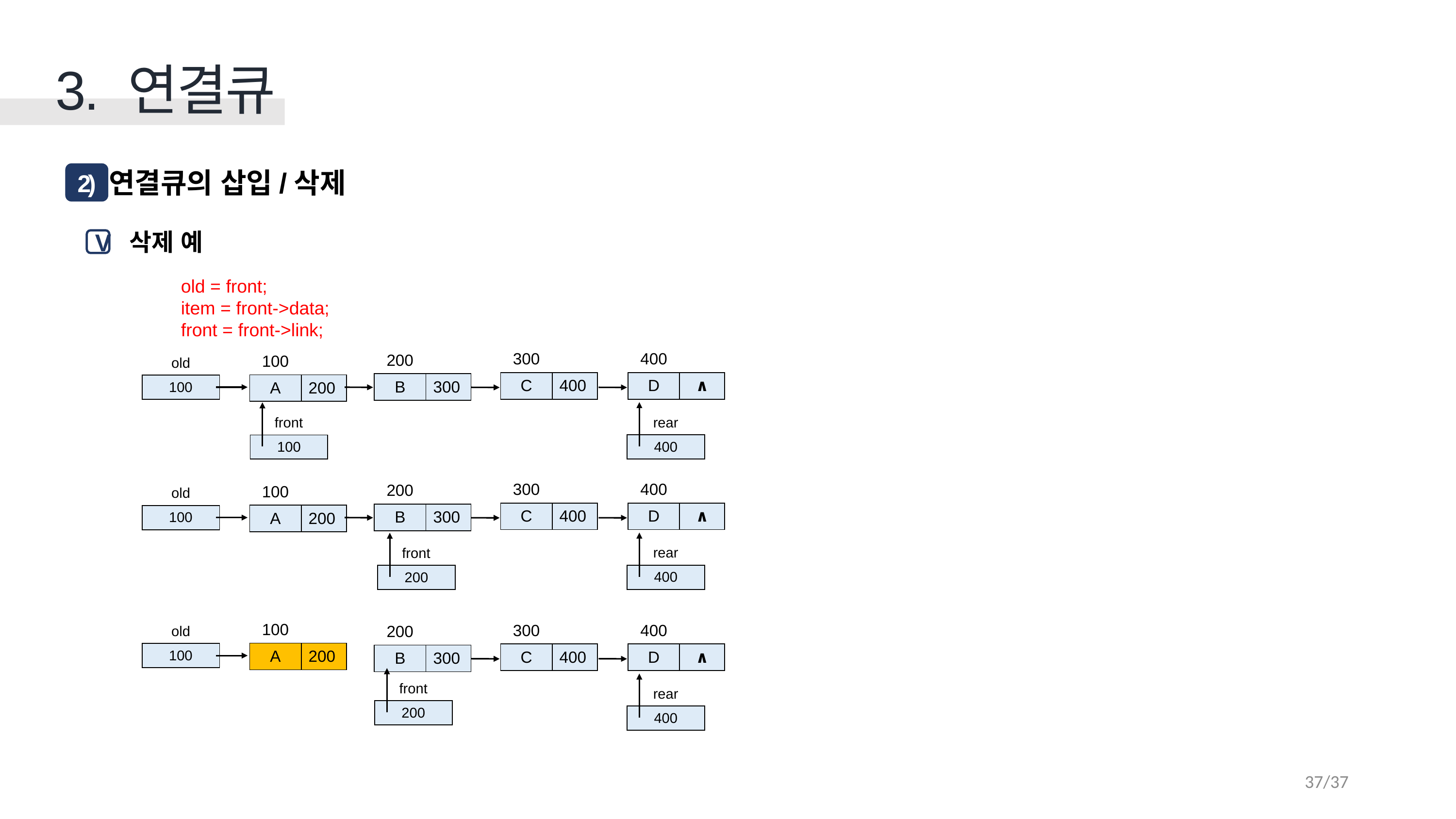

3. 연결큐

연결큐의 삽입/삭제
2)
 삭제 예
V
old = front;
item = front->data;
front = front->link;
| 300 |  |
| --- | --- |
| C | 400 |
| 400 |  |
| --- | --- |
| D | ∧ |
| 200 |  |
| --- | --- |
| B | 300 |
| 100 |  |
| --- | --- |
| A | 200 |
| old |
| --- |
| 100 |
| rear |
| --- |
| 400 |
| front |
| --- |
| 100 |
| 300 |  |
| --- | --- |
| C | 400 |
| 400 |  |
| --- | --- |
| D | ∧ |
| 200 |  |
| --- | --- |
| B | 300 |
| 100 |  |
| --- | --- |
| A | 200 |
| old |
| --- |
| 100 |
| rear |
| --- |
| 400 |
| front |
| --- |
| 200 |
| 100 |  |
| --- | --- |
| A | 200 |
| 300 |  |
| --- | --- |
| C | 400 |
| 400 |  |
| --- | --- |
| D | ∧ |
| 200 |  |
| --- | --- |
| B | 300 |
| old |
| --- |
| 100 |
| front |
| --- |
| 200 |
| rear |
| --- |
| 400 |
37/37